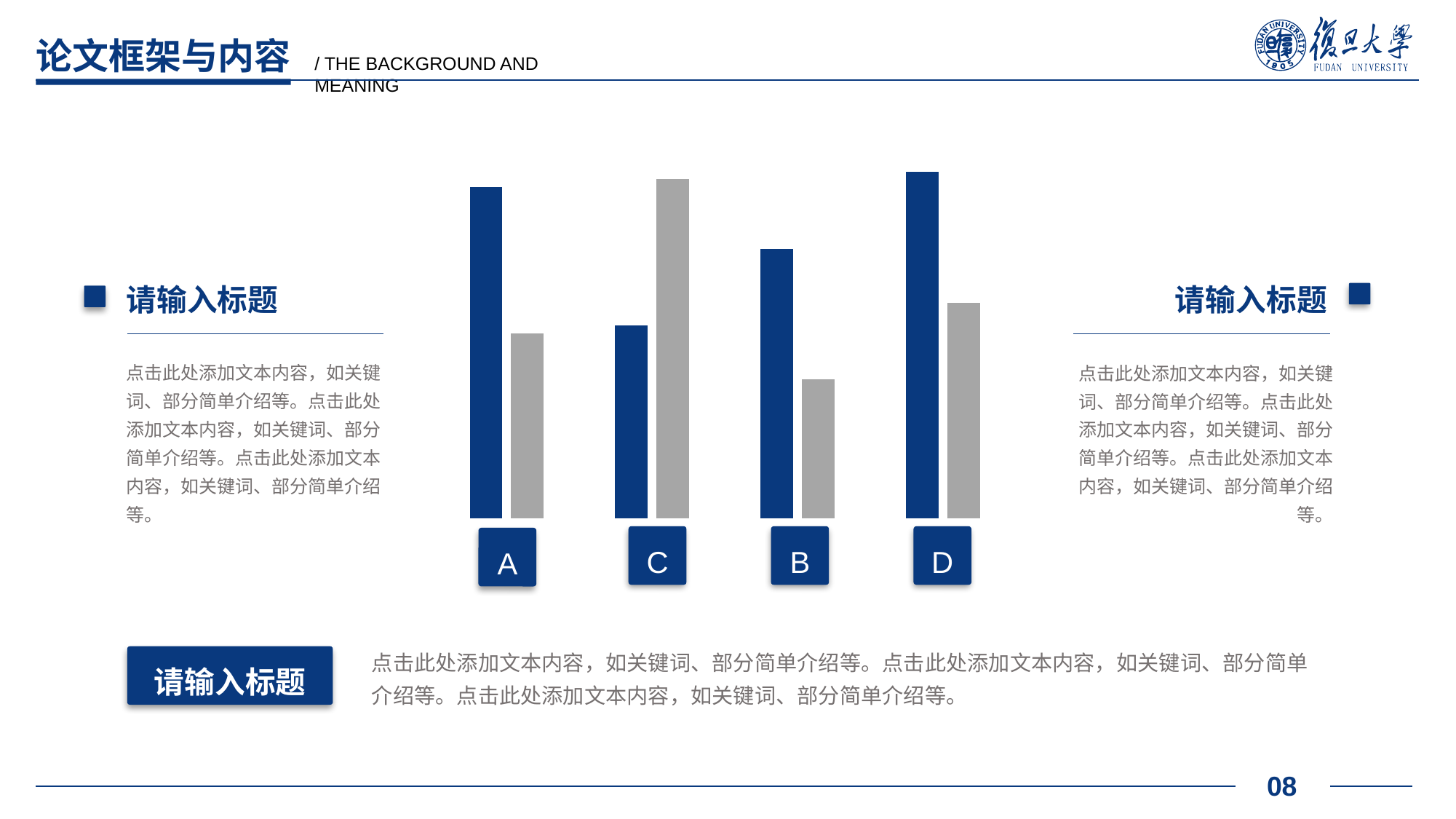

论文框架与内容
/ THE BACKGROUND AND MEANING

### Chart

| Category | male | female |
|---|---|---|
| A | 4.3 | 2.4 |
| B | 2.5 | 4.4 |
| C | 3.5 | 1.8 |
| D | 4.5 | 2.8 |
请输入标题

点击此处添加文本内容，如关键词、部分简单介绍等。点击此处添加文本内容，如关键词、部分简单介绍等。点击此处添加文本内容，如关键词、部分简单介绍等。
请输入标题

点击此处添加文本内容，如关键词、部分简单介绍等。点击此处添加文本内容，如关键词、部分简单介绍等。点击此处添加文本内容，如关键词、部分简单介绍等。
C
B
D
A
点击此处添加文本内容，如关键词、部分简单介绍等。点击此处添加文本内容，如关键词、部分简单介绍等。点击此处添加文本内容，如关键词、部分简单介绍等。
请输入标题
08